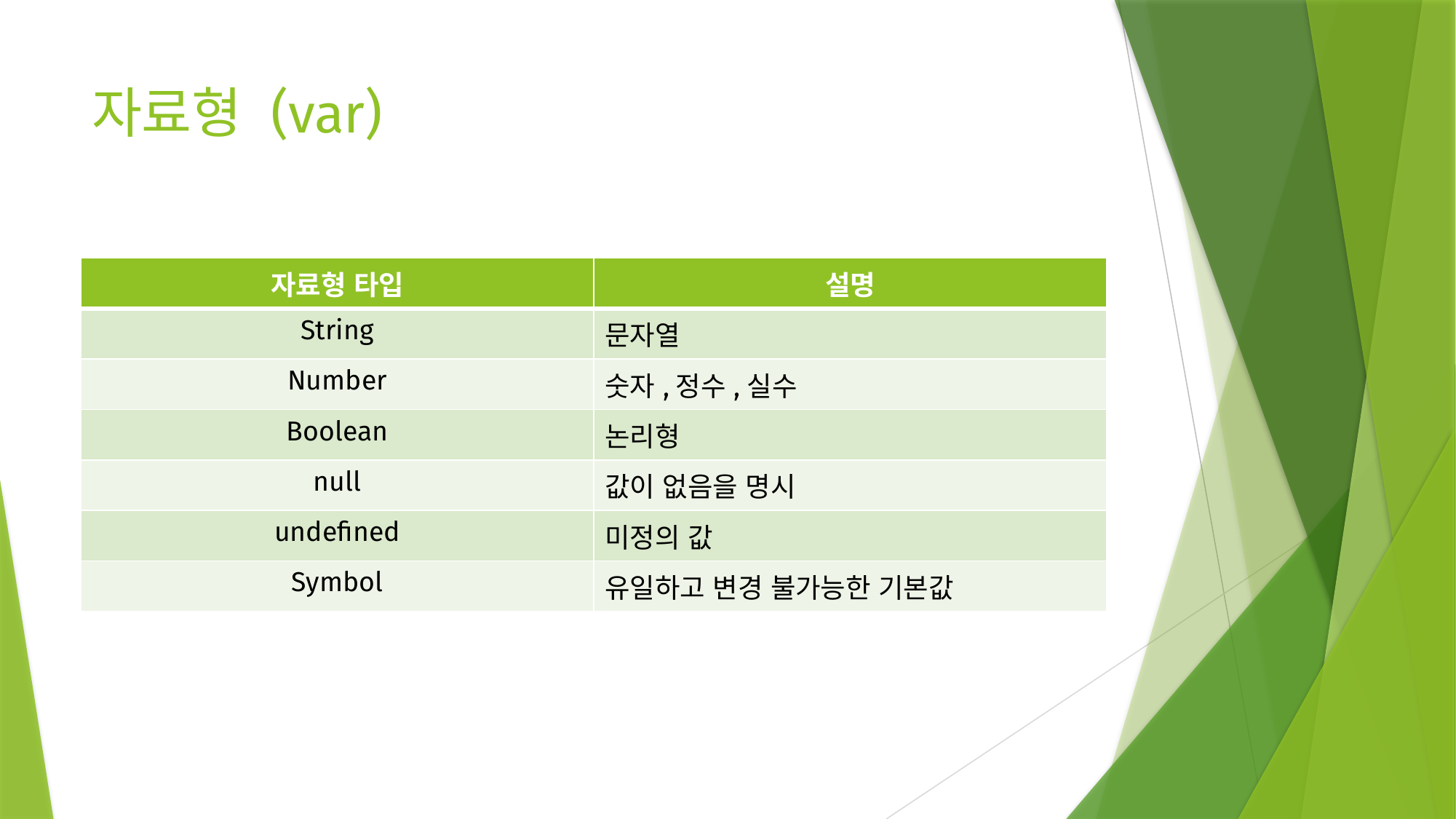

# 자료형 (var)
| 자료형 타입 | 설명 |
| --- | --- |
| String | 문자열 |
| Number | 숫자,정수,실수 |
| Boolean | 논리형 |
| null | 값이 없음을 명시 |
| undefined | 미정의 값 |
| Symbol | 유일하고 변경 불가능한 기본값 |